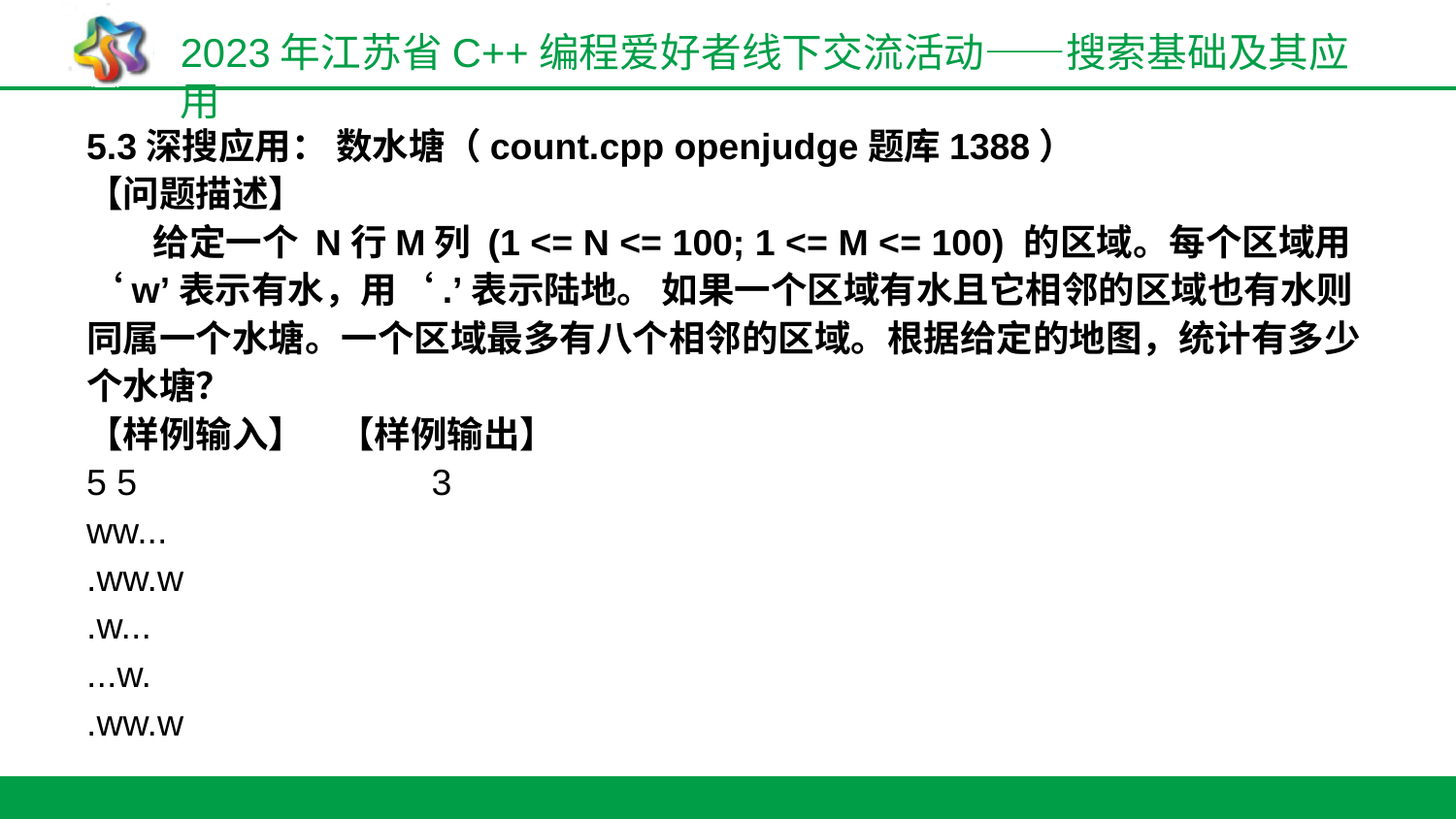

5.3深搜应用： 数水塘（count.cpp openjudge题库1388）
【问题描述】
       给定一个 N行M列 (1 <= N <= 100; 1 <= M <= 100) 的区域。每个区域用‘w’表示有水，用‘.’表示陆地。 如果一个区域有水且它相邻的区域也有水则同属一个水塘。一个区域最多有八个相邻的区域。根据给定的地图，统计有多少个水塘？
【样例输入】    【样例输出】
5 5                             3
ww...
.ww.w
.w...
...w.
.ww.w